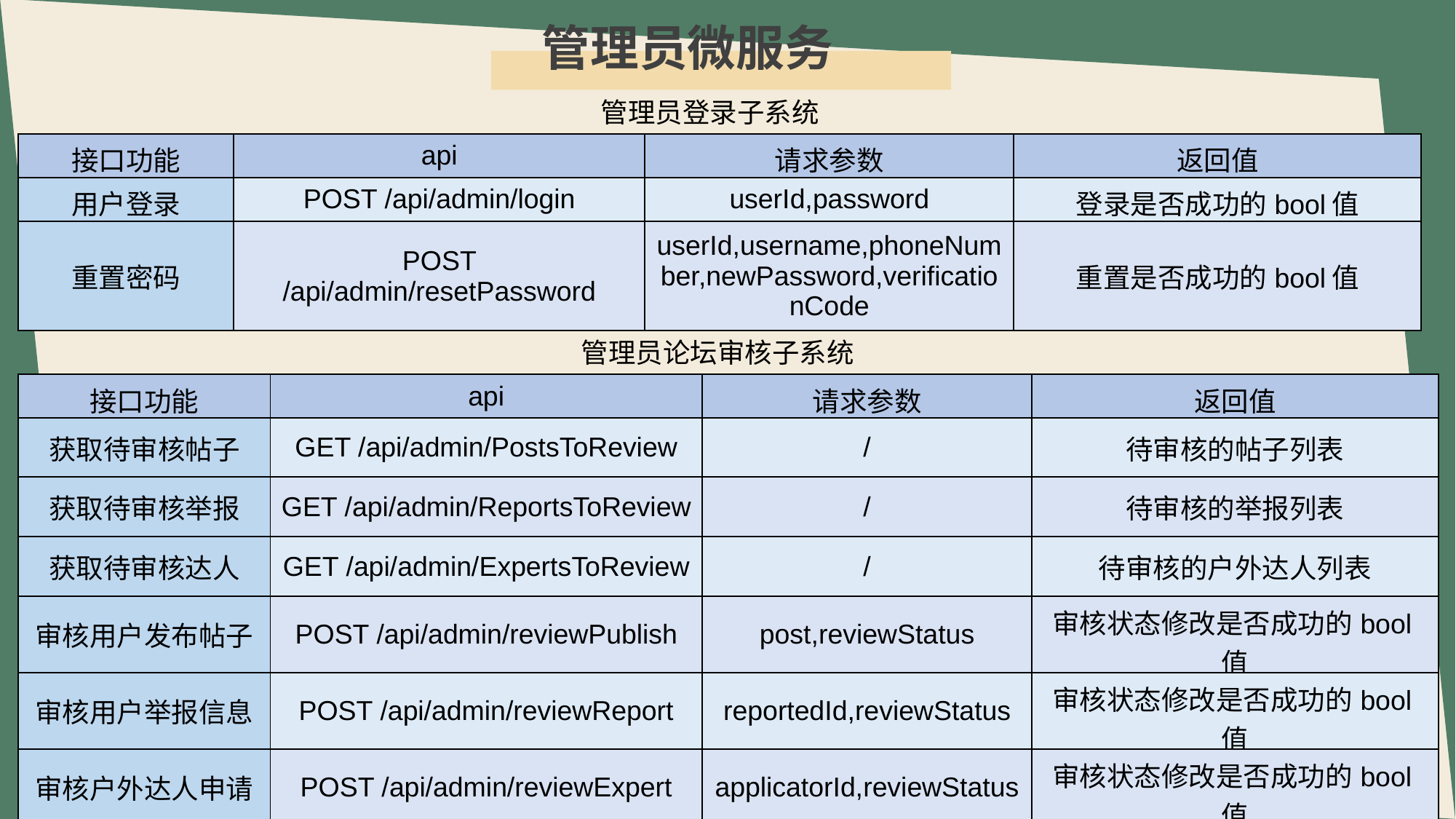

管理员微服务

管理员登录子系统
| 接口功能 | api | 请求参数 | 返回值 |
| --- | --- | --- | --- |
| 用户登录 | POST /api/admin/login | userId,password | 登录是否成功的bool值 |
| 重置密码 | POST /api/admin/resetPassword | userId,username,phoneNumber,newPassword,verificationCode | 重置是否成功的bool值 |
e7d195523061f1c066b07af569392582e34b383e870941e45A9F265A01B343BAB71AA68CCD0631A7B7DE1272822047E4CBFC978F0A03706D738F6232142EC909A232ED66B5EC504804C64D3B242CD4B5FC2DA3AE84CA9B46A3FEEE0E7442F0006B2BA9FE9E8DC78B8BC8F69C9185A05683AF110758766639E2D53B09BE947177E0506F7E95AAB9302477588C87490663
管理员论坛审核子系统

| 接口功能 | api | 请求参数 | 返回值 |
| --- | --- | --- | --- |
| 获取待审核帖子 | GET /api/admin/PostsToReview | / | 待审核的帖子列表 |
| 获取待审核举报 | GET /api/admin/ReportsToReview | / | 待审核的举报列表 |
| 获取待审核达人 | GET /api/admin/ExpertsToReview | / | 待审核的户外达人列表 |
| 审核用户发布帖子 | POST /api/admin/reviewPublish | post,reviewStatus | 审核状态修改是否成功的bool值 |
| 审核用户举报信息 | POST /api/admin/reviewReport | reportedId,reviewStatus | 审核状态修改是否成功的bool值 |
| 审核户外达人申请 | POST /api/admin/reviewExpert | applicatorId,reviewStatus | 审核状态修改是否成功的bool值 |